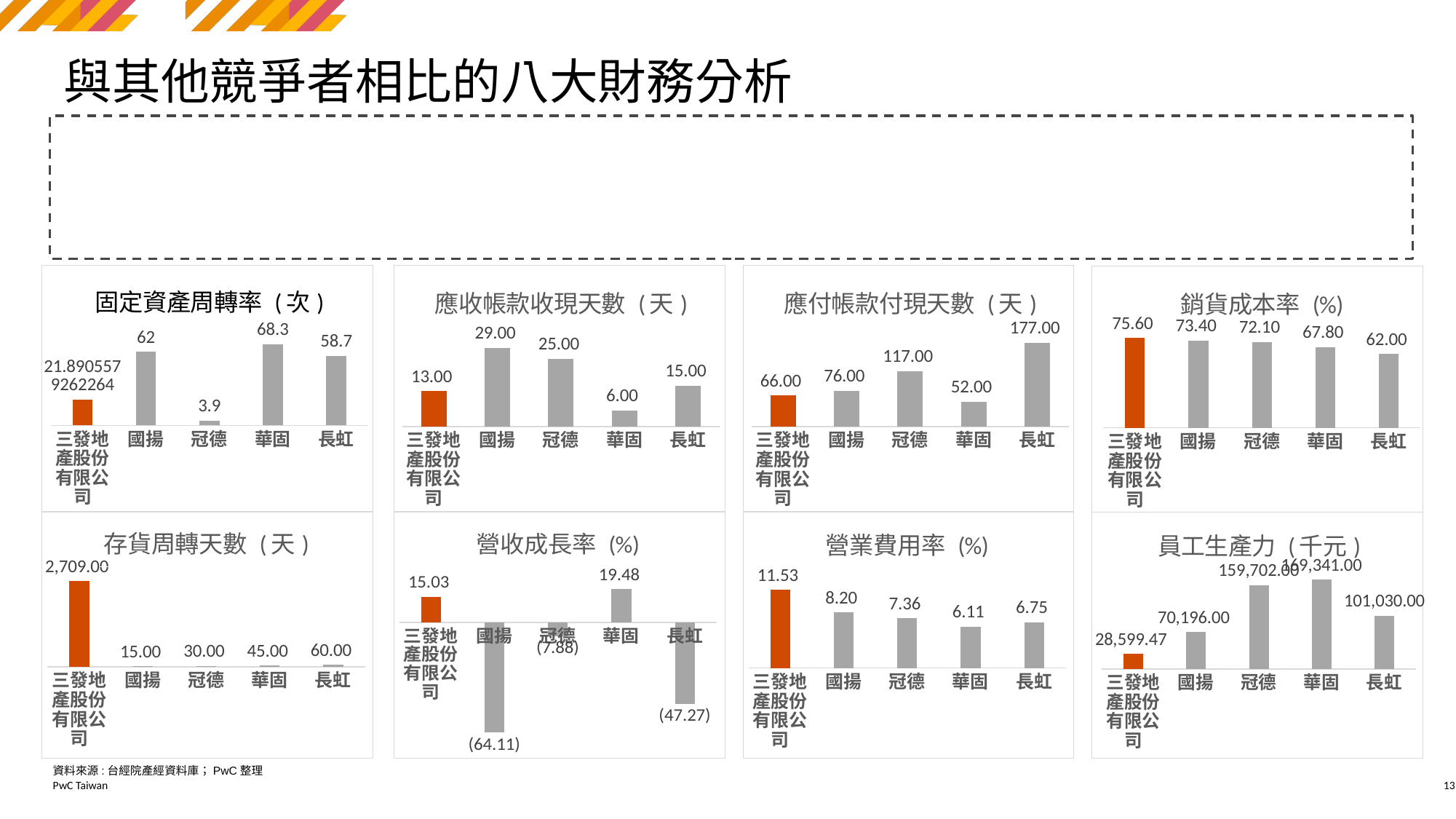

# 與其他競爭者相比的八大財務分析

### Chart: 固定資產周轉率 (次)

| Category | 固定資產周轉率 (次) |
|---|---|
| 三發地產股份有限公司 | 21.890557926226425 |
| 國揚 | 62.0 |
| 冠德 | 3.9 |
| 華固 | 68.3 |
| 長虹 | 58.7 |

### Chart: 應收帳款收現天數 (天)

| Category | 應收帳款收現天數 (天) |
|---|---|
| 三發地產股份有限公司 | 13.0 |
| 國揚 | 29.0 |
| 冠德 | 25.0 |
| 華固 | 6.0 |
| 長虹 | 15.0 |

### Chart: 應付帳款付現天數 (天)

| Category | 應付帳款付現天數 (天) |
|---|---|
| 三發地產股份有限公司 | 66.0 |
| 國揚 | 76.0 |
| 冠德 | 117.0 |
| 華固 | 52.0 |
| 長虹 | 177.0 |

### Chart: 銷貨成本率 (%)

| Category | 銷貨成本率 (%) |
|---|---|
| 三發地產股份有限公司 | 75.59878738997465 |
| 國揚 | 73.4 |
| 冠德 | 72.1 |
| 華固 | 67.80000000000001 |
| 長虹 | 62.0 |

### Chart: 存貨周轉天數 (天)

| Category | 存貨周轉天數 (天) |
|---|---|
| 三發地產股份有限公司 | 2709.0 |
| 國揚 | 15.0 |
| 冠德 | 30.0 |
| 華固 | 45.0 |
| 長虹 | 60.0 |

### Chart: 營收成長率 (%)

| Category | 營收成長率 (%) |
|---|---|
| 三發地產股份有限公司 | 15.028838187068802 |
| 國揚 | -64.11 |
| 冠德 | -7.88 |
| 華固 | 19.48 |
| 長虹 | -47.27 |

### Chart: 營業費用率 (%)

| Category | 營業費用率 (%) |
|---|---|
| 三發地產股份有限公司 | 11.528711491123378 |
| 國揚 | 8.200000000000001 |
| 冠德 | 7.359999999999999 |
| 華固 | 6.11 |
| 長虹 | 6.75 |

### Chart: 員工生產力 (千元)

| Category | 員工生產力 (千元) |
|---|---|
| 三發地產股份有限公司 | 28599.466666666667 |
| 國揚 | 70196.0 |
| 冠德 | 159702.0 |
| 華固 | 169341.0 |
| 長虹 | 101030.0 |
13